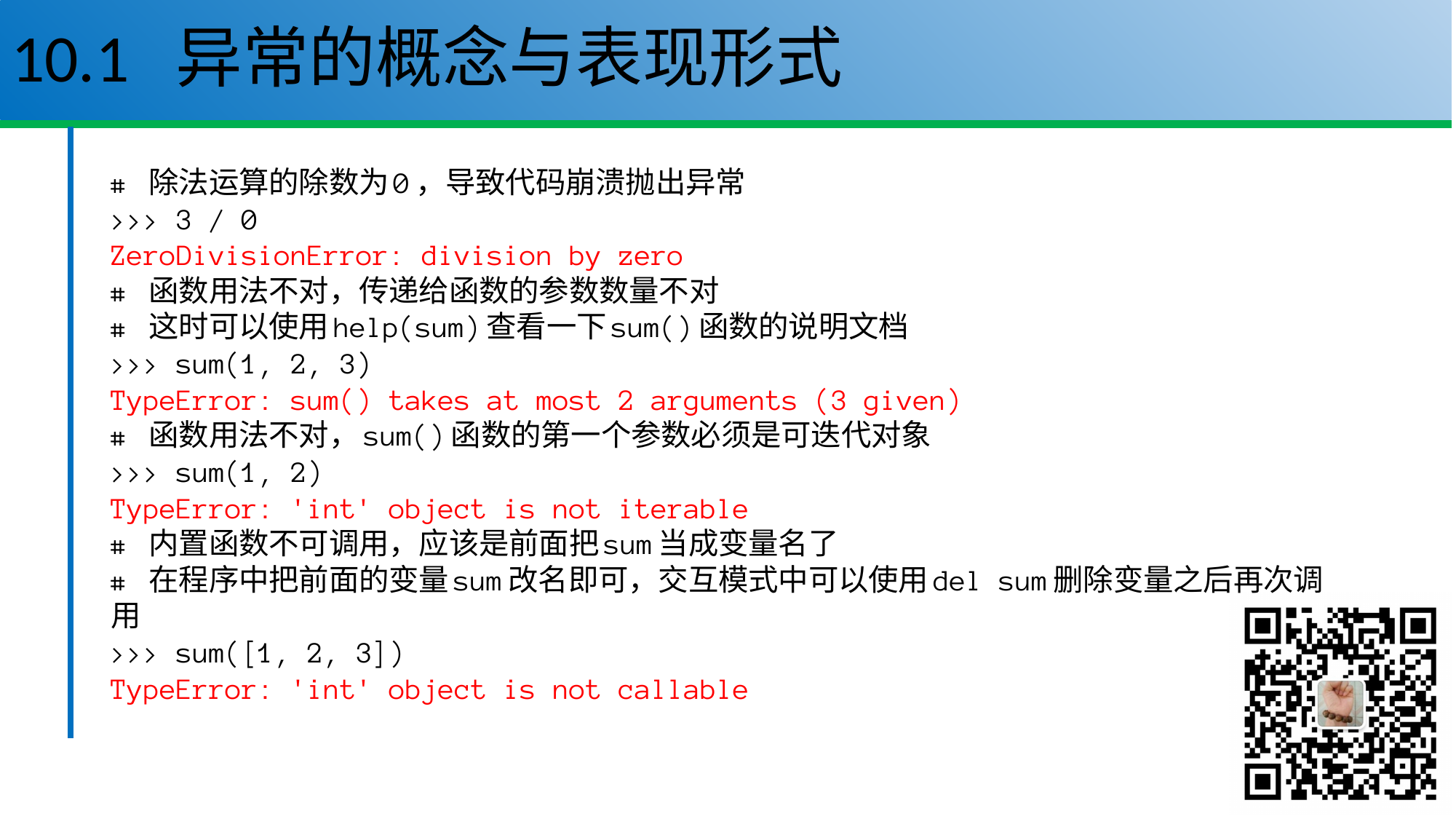

# 10.1  异常的概念与表现形式
# 除法运算的除数为0，导致代码崩溃抛出异常
>>> 3 / 0
ZeroDivisionError: division by zero
# 函数用法不对，传递给函数的参数数量不对
# 这时可以使用help(sum)查看一下sum()函数的说明文档
>>> sum(1, 2, 3)
TypeError: sum() takes at most 2 arguments (3 given)
# 函数用法不对，sum()函数的第一个参数必须是可迭代对象
>>> sum(1, 2)
TypeError: 'int' object is not iterable
# 内置函数不可调用，应该是前面把sum当成变量名了
# 在程序中把前面的变量sum改名即可，交互模式中可以使用del sum删除变量之后再次调用
>>> sum([1, 2, 3])
TypeError: 'int' object is not callable
7